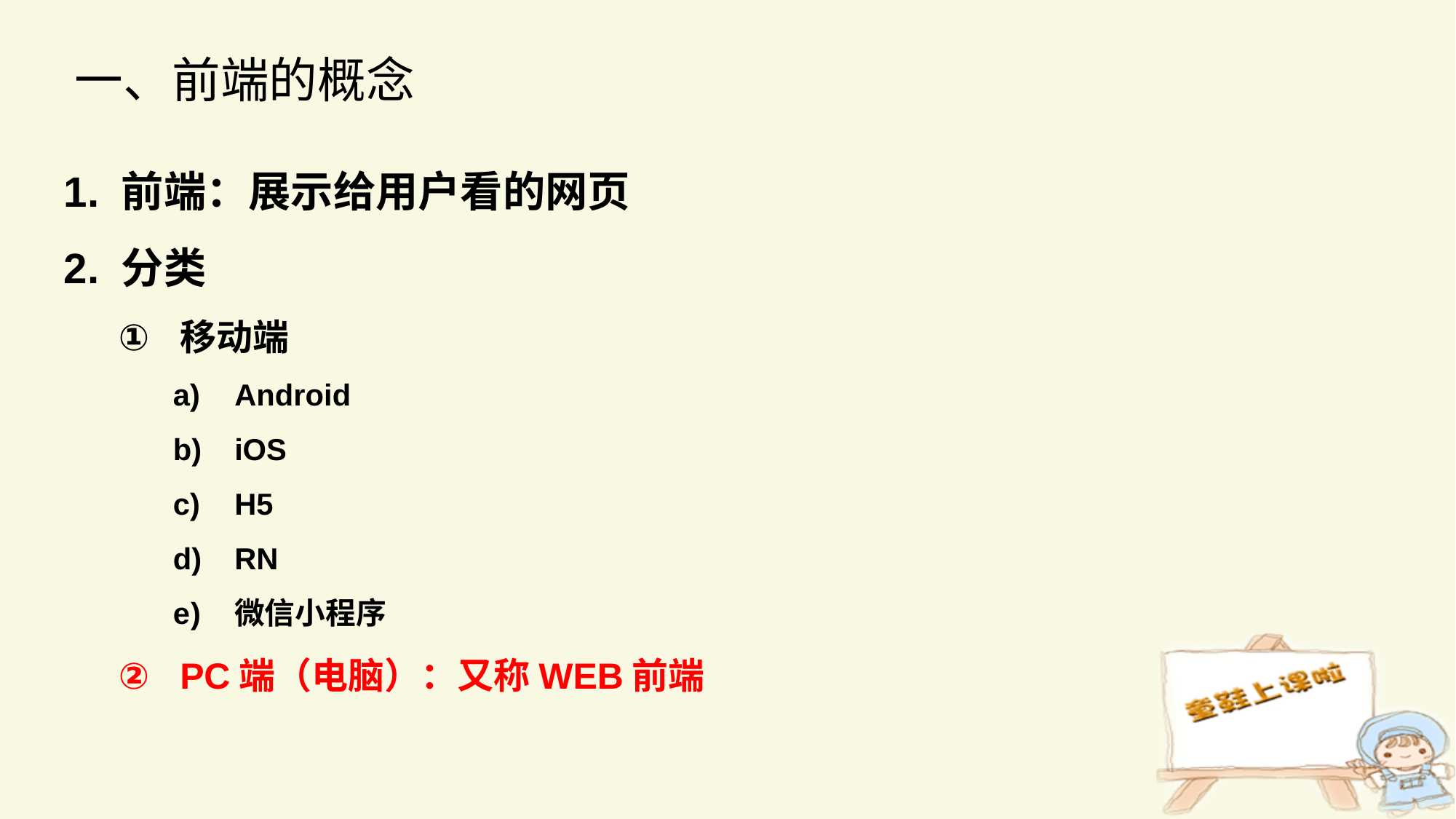

一、前端的概念
1. 前端：展示给用户看的网页
2. 分类
移动端
Android
iOS
H5
RN
微信小程序
PC端（电脑）：又称WEB前端